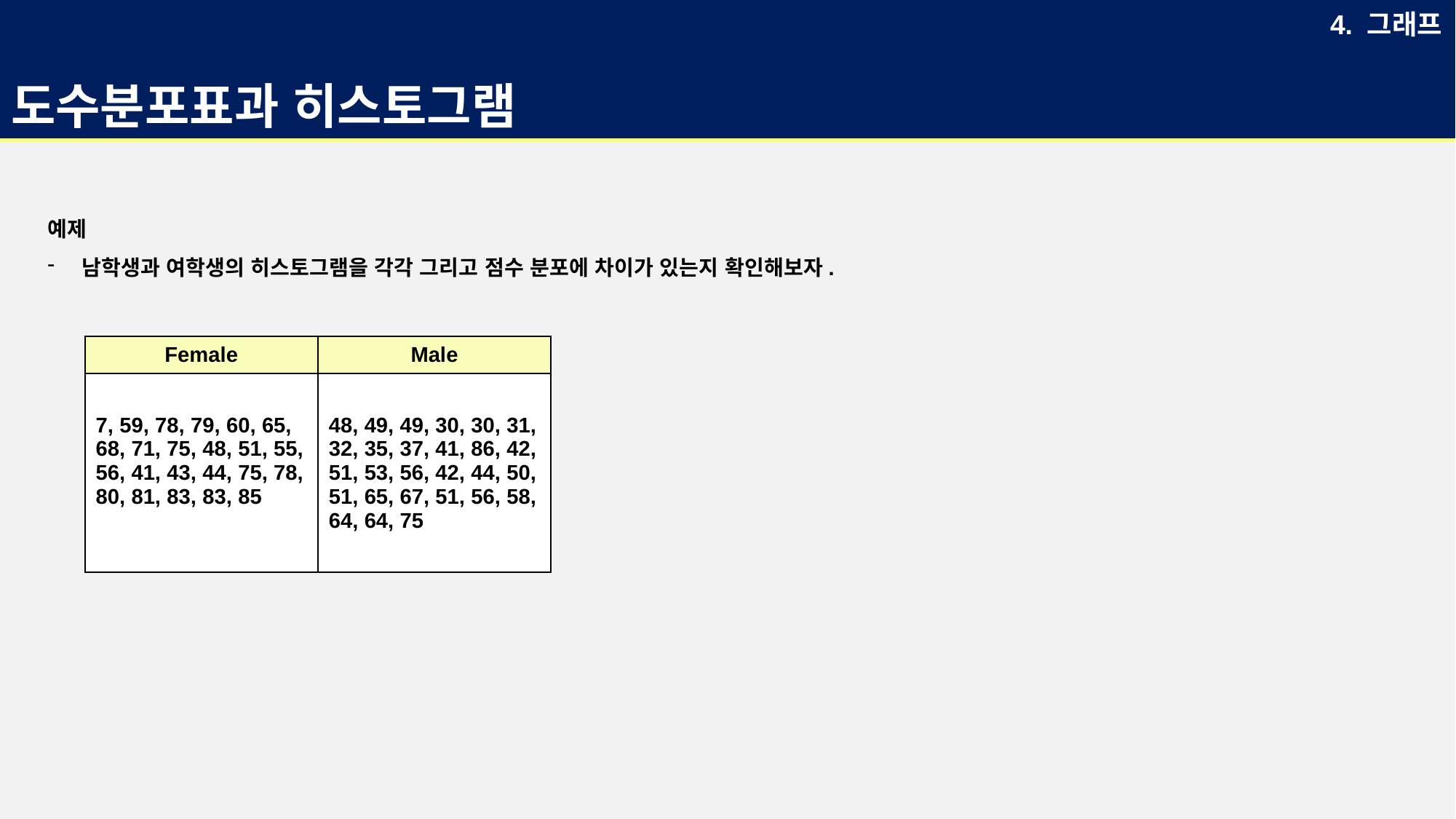

# 도수분포표과 히스토그램
4. 그래프
예제
남학생과 여학생의 히스토그램을 각각 그리고 점수 분포에 차이가 있는지 확인해보자.

| Female | Male |
| --- | --- |
| 7, 59, 78, 79, 60, 65, 68, 71, 75, 48, 51, 55, 56, 41, 43, 44, 75, 78, 80, 81, 83, 83, 85 | 48, 49, 49, 30, 30, 31, 32, 35, 37, 41, 86, 42, 51, 53, 56, 42, 44, 50, 51, 65, 67, 51, 56, 58, 64, 64, 75 |